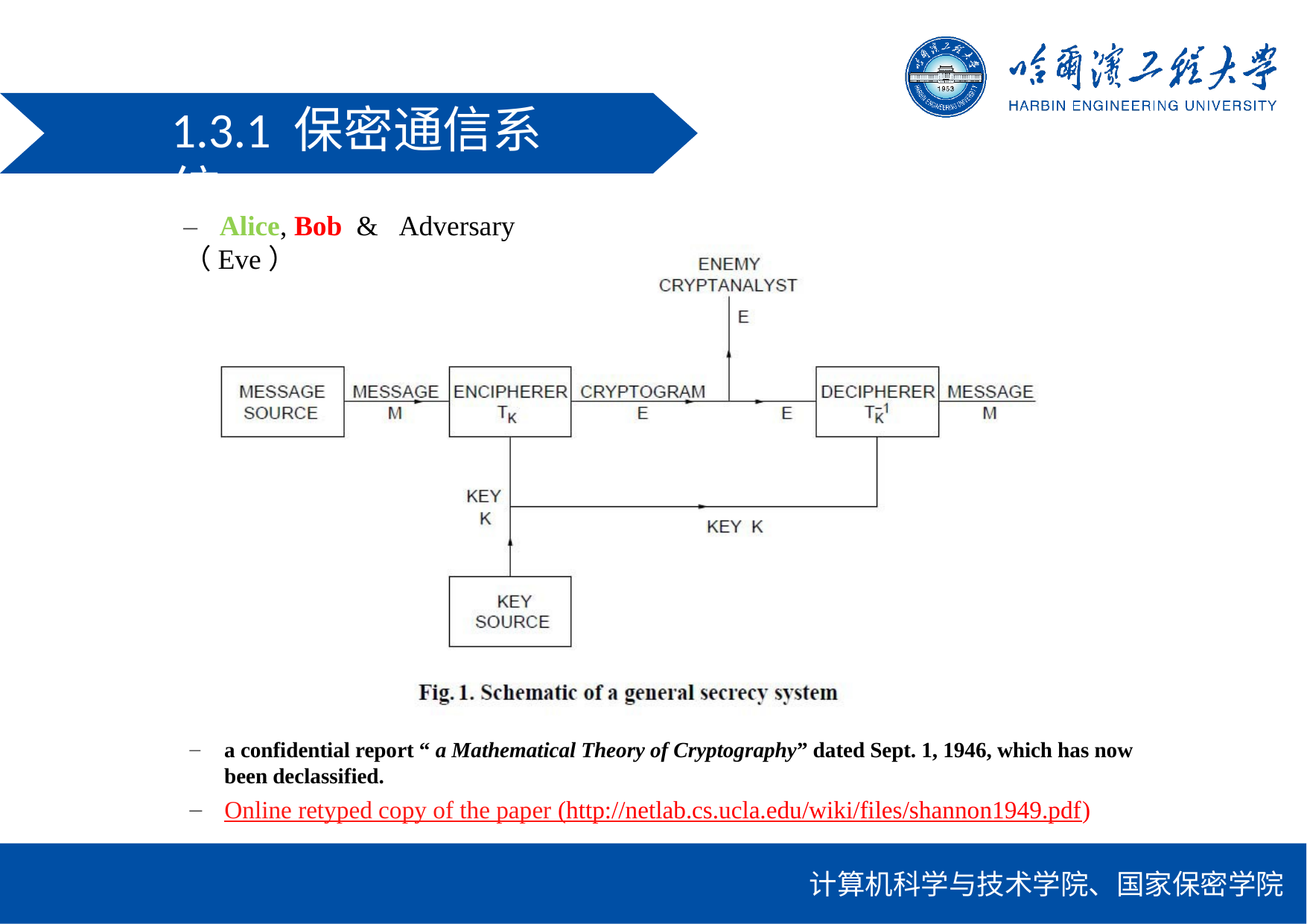

1.3.1 保密通信系统
–	Alice, Bob  &	Adversary （Eve）

a confidential report “ a Mathematical Theory of Cryptography” dated Sept. 1, 1946, which has now  been declassified.
Online retyped copy of the paper (http://netlab.cs.ucla.edu/wiki/files/shannon1949.pdf)